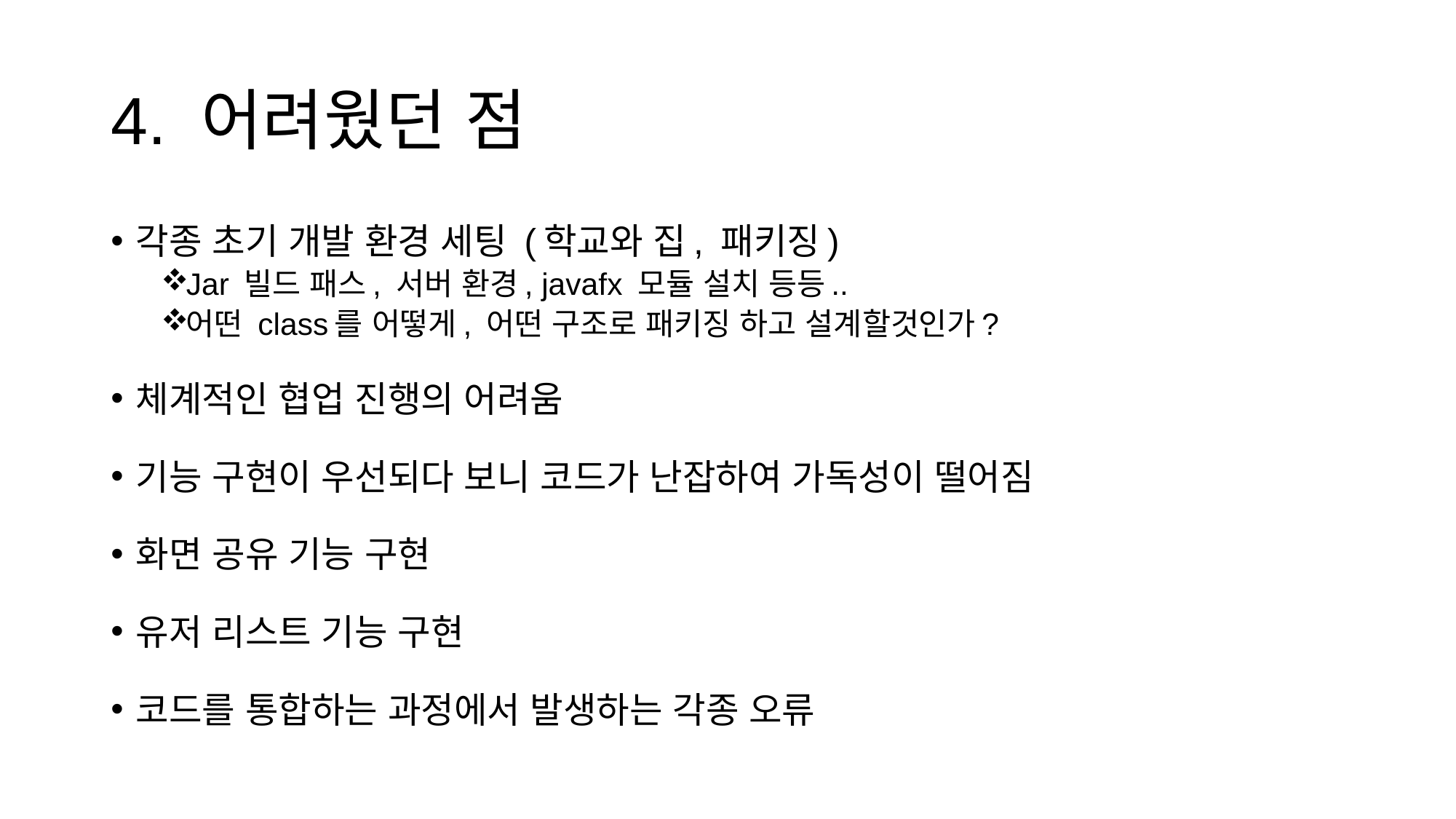

# 4. 어려웠던 점
각종 초기 개발 환경 세팅 (학교와 집, 패키징)
Jar 빌드 패스, 서버 환경, javafx 모듈 설치 등등..
어떤 class를 어떻게, 어떤 구조로 패키징 하고 설계할것인가?
체계적인 협업 진행의 어려움
기능 구현이 우선되다 보니 코드가 난잡하여 가독성이 떨어짐
화면 공유 기능 구현
유저 리스트 기능 구현
코드를 통합하는 과정에서 발생하는 각종 오류